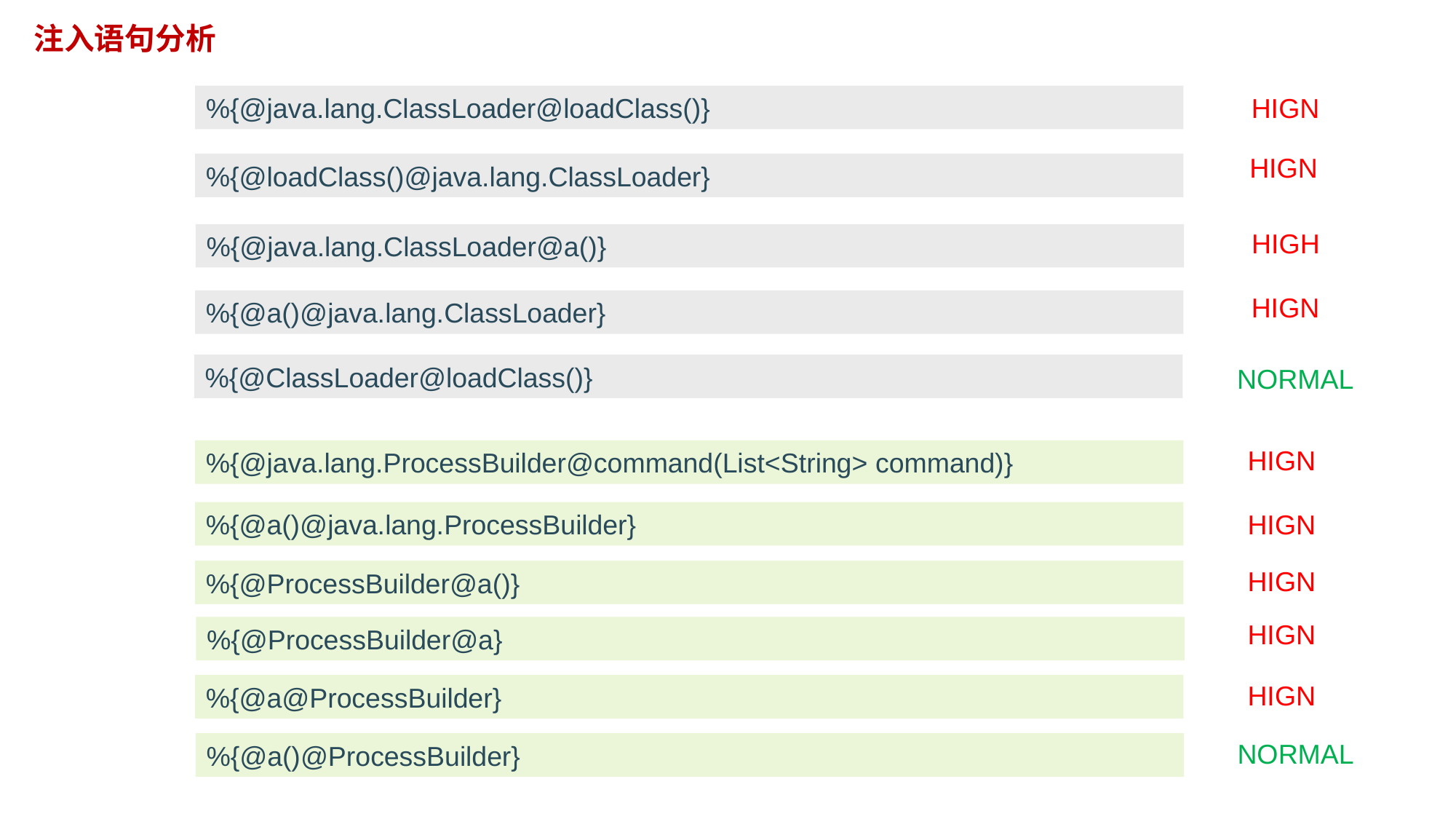

注入语句分析
HIGN
%{@java.lang.ClassLoader@loadClass()}
HIGN
%{@loadClass()@java.lang.ClassLoader}
HIGH
%{@java.lang.ClassLoader@a()}
HIGN
%{@a()@java.lang.ClassLoader}
%{@ClassLoader@loadClass()}
NORMAL
HIGN
%{@java.lang.ProcessBuilder@command(List<String> command)}
%{@a()@java.lang.ProcessBuilder}
HIGN
HIGN
%{@ProcessBuilder@a()}
HIGN
%{@ProcessBuilder@a}
HIGN
%{@a@ProcessBuilder}
NORMAL
%{@a()@ProcessBuilder}